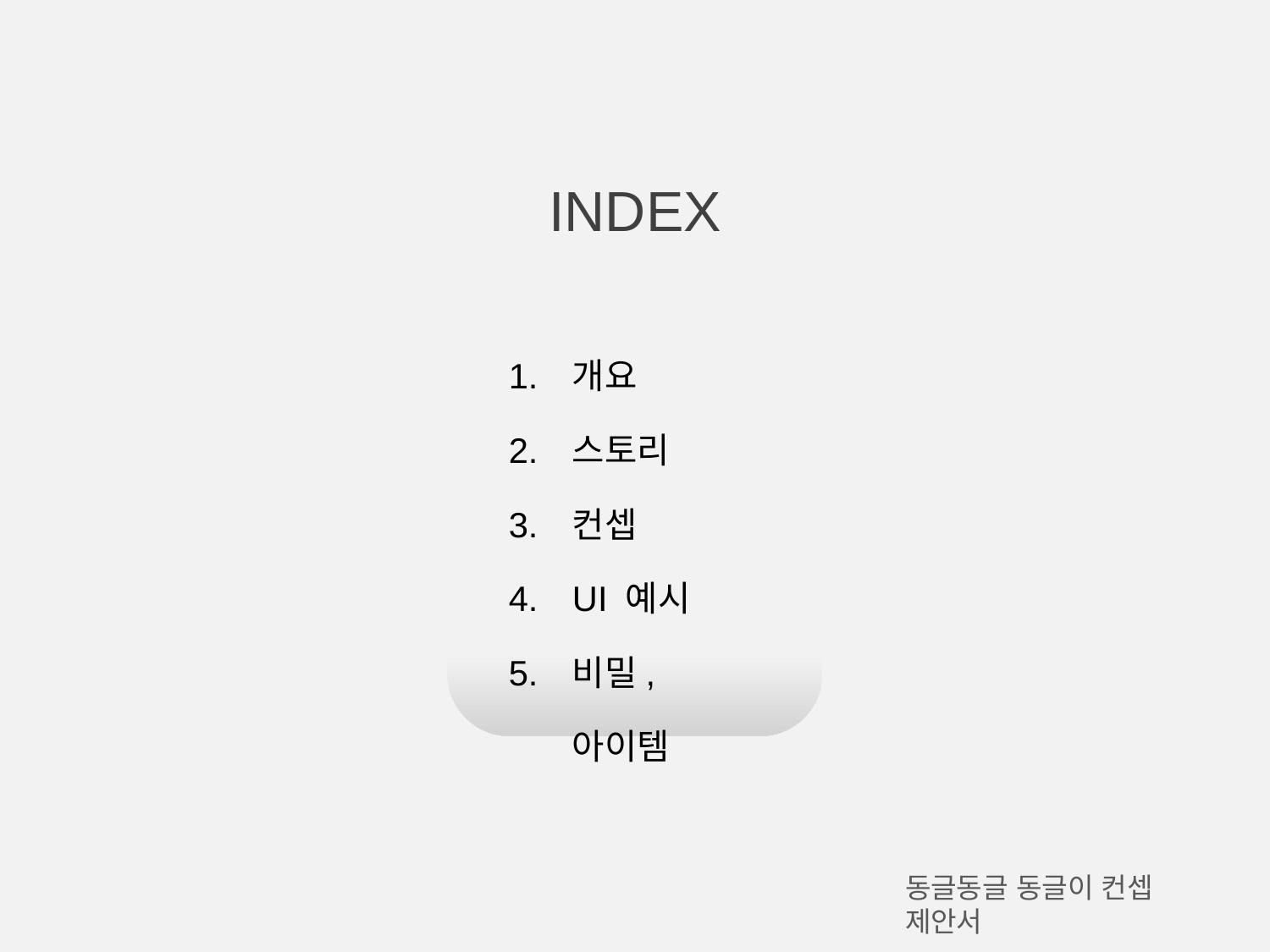

INDEX

개요
스토리
컨셉
UI 예시
비밀, 아이템
# 동글동글 동글이 컨셉 제안서